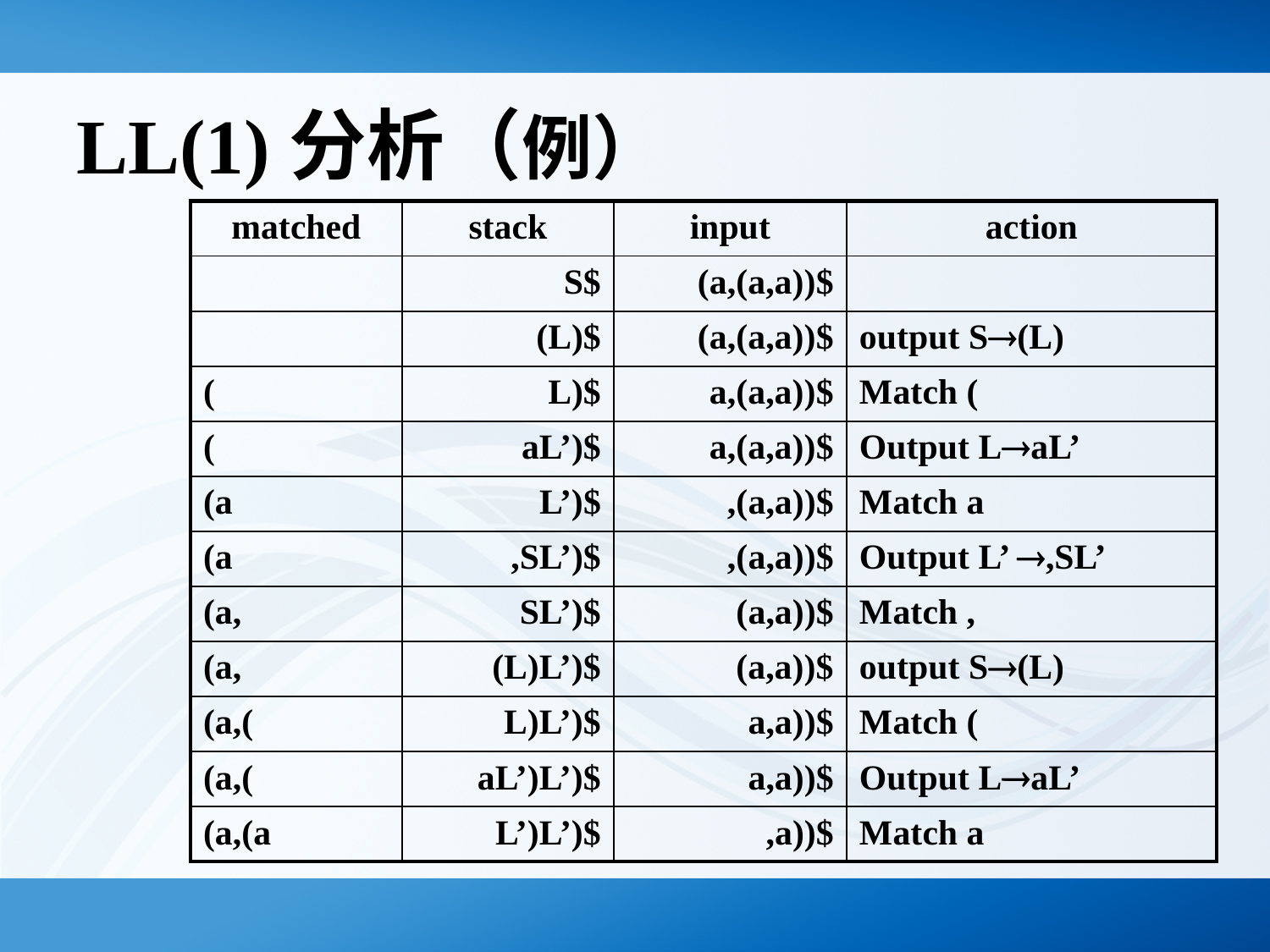

# LL(1)分析（例）
| matched | stack | input | action |
| --- | --- | --- | --- |
|  | S$ | (a,(a,a))$ |  |
|  | (L)$ | (a,(a,a))$ | output S→(L) |
| ( | L)$ | a,(a,a))$ | Match ( |
| ( | aL’)$ | a,(a,a))$ | Output L→aL’ |
| (a | L’)$ | ,(a,a))$ | Match a |
| (a | ,SL’)$ | ,(a,a))$ | Output L’ →,SL’ |
| (a, | SL’)$ | (a,a))$ | Match , |
| (a, | (L)L’)$ | (a,a))$ | output S→(L) |
| (a,( | L)L’)$ | a,a))$ | Match ( |
| (a,( | aL’)L’)$ | a,a))$ | Output L→aL’ |
| (a,(a | L’)L’)$ | ,a))$ | Match a |